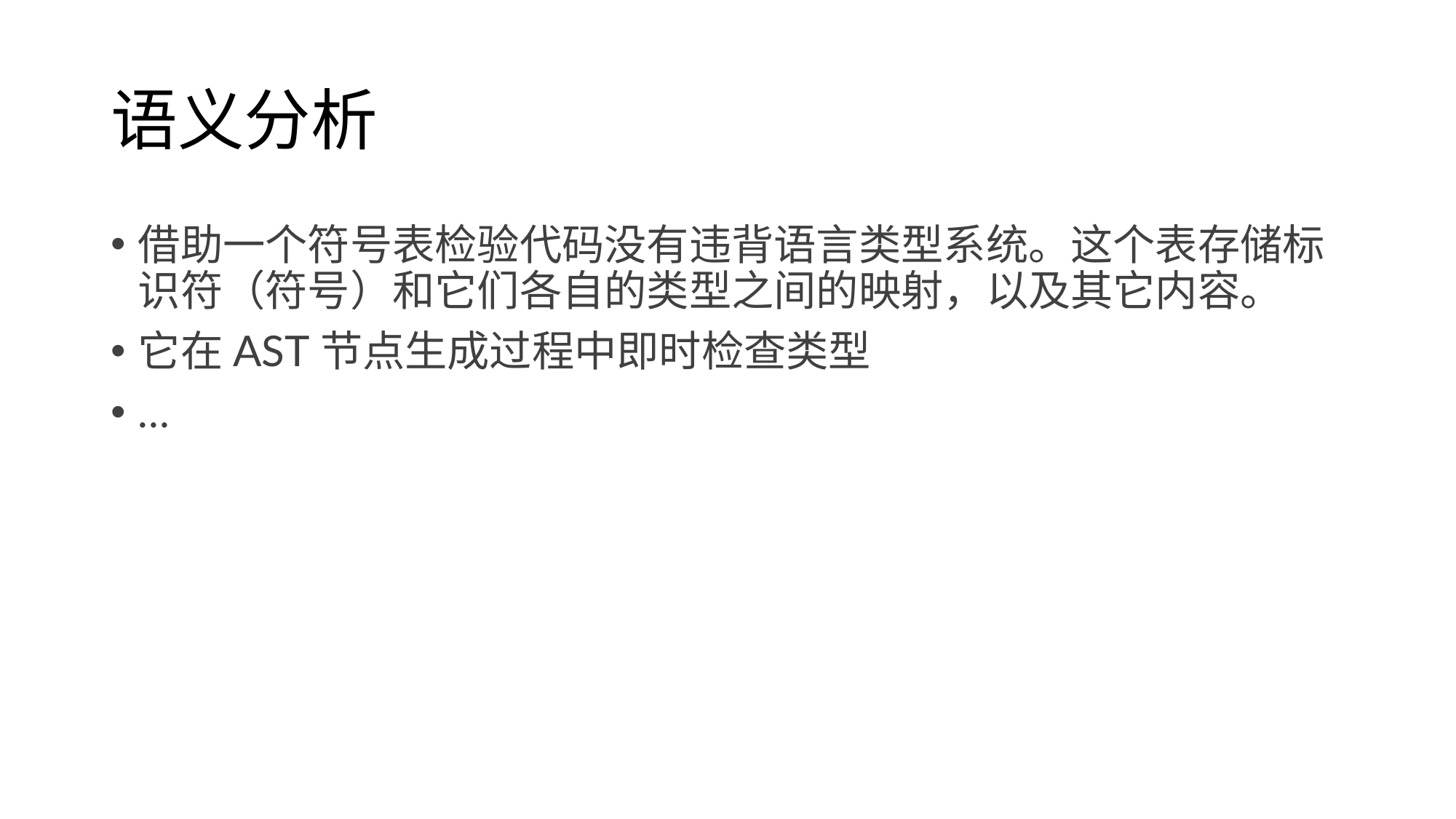

# 语义分析
借助一个符号表检验代码没有违背语言类型系统。这个表存储标识符（符号）和它们各自的类型之间的映射，以及其它内容。
它在AST节点生成过程中即时检查类型
…